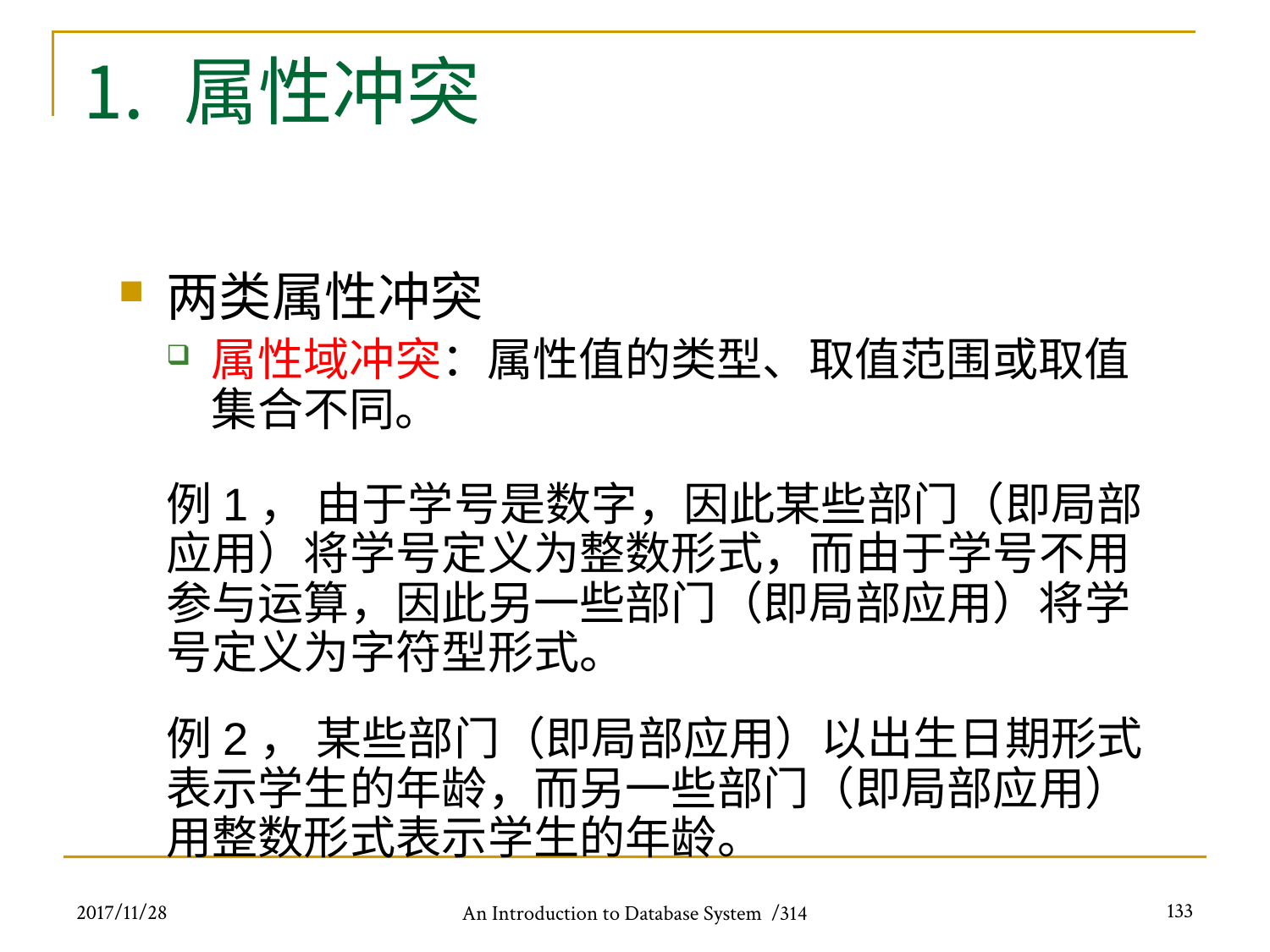

# ⒈ 属性冲突
两类属性冲突
属性域冲突：属性值的类型、取值范围或取值集合不同。

	例1， 由于学号是数字，因此某些部门（即局部应用）将学号定义为整数形式，而由于学号不用参与运算，因此另一些部门（即局部应用）将学号定义为字符型形式。
	例2， 某些部门（即局部应用）以出生日期形式表示学生的年龄，而另一些部门（即局部应用）用整数形式表示学生的年龄。
2017/11/28
133
An Introduction to Database System  /314